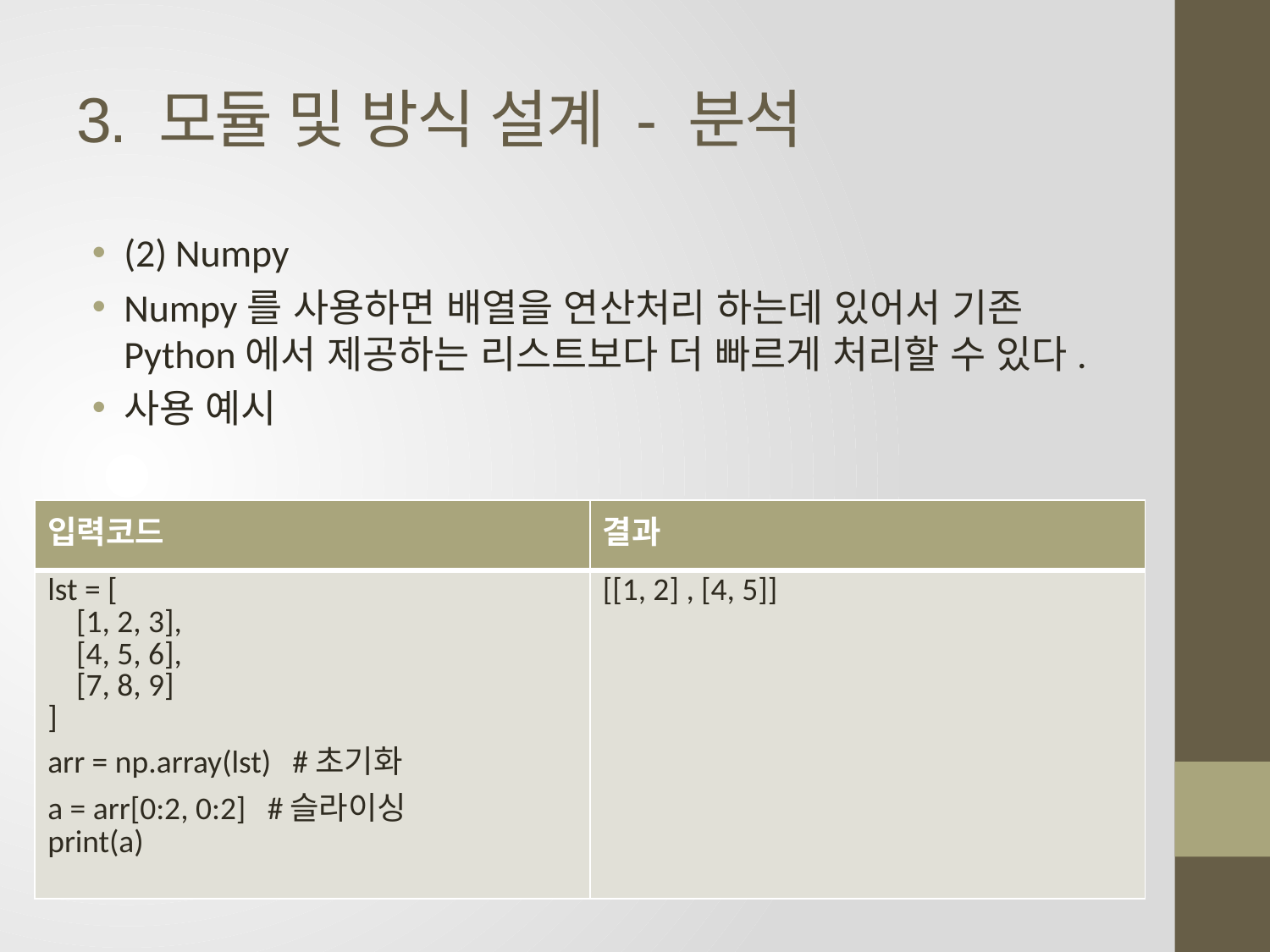

# 3. 모듈 및 방식 설계 - 분석
(2) Numpy
Numpy를 사용하면 배열을 연산처리 하는데 있어서 기존 Python에서 제공하는 리스트보다 더 빠르게 처리할 수 있다.
사용 예시

| 입력코드 | 결과 |
| --- | --- |
| lst = [     [1, 2, 3],     [4, 5, 6],     [7, 8, 9] ] arr = np.array(lst) #초기화 a = arr[0:2, 0:2] #슬라이싱 print(a) | [[1, 2] , [4, 5]] |